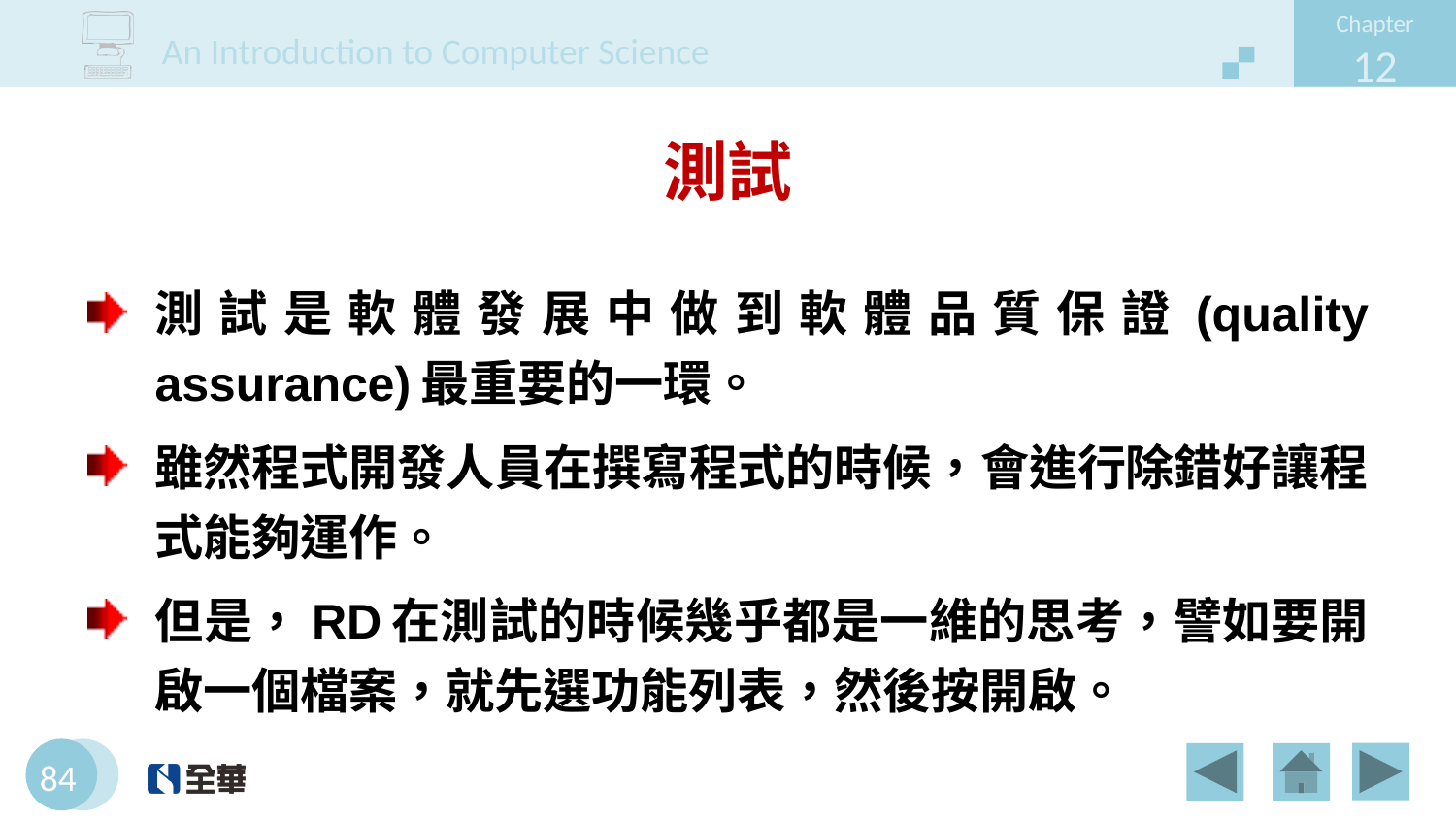

# 測試
測試是軟體發展中做到軟體品質保證(quality assurance)最重要的一環。
雖然程式開發人員在撰寫程式的時候，會進行除錯好讓程式能夠運作。
但是，RD在測試的時候幾乎都是一維的思考，譬如要開啟一個檔案，就先選功能列表，然後按開啟。